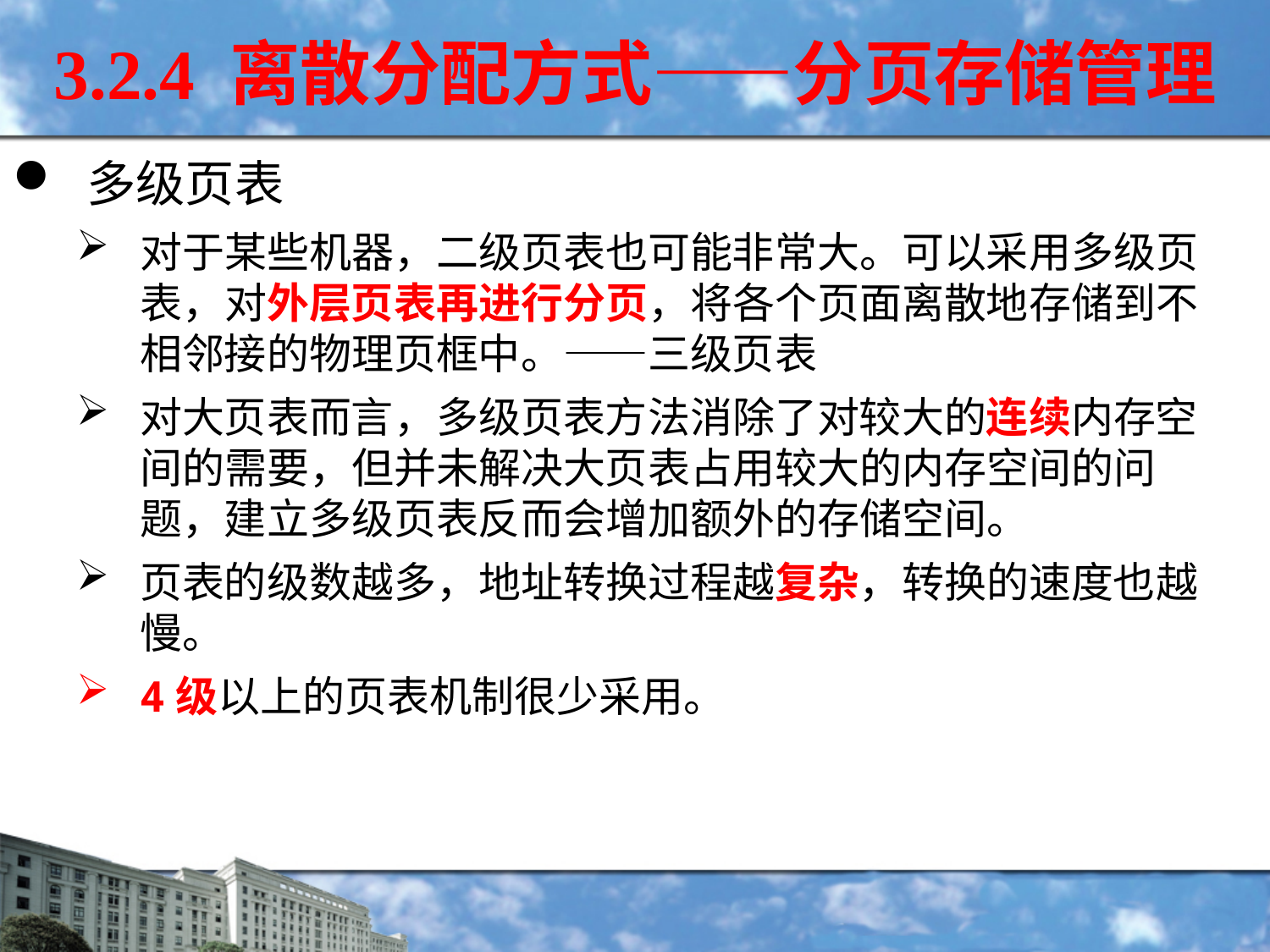

3.2.4 离散分配方式——分页存储管理
多级页表
对于某些机器，二级页表也可能非常大。可以采用多级页表，对外层页表再进行分页，将各个页面离散地存储到不相邻接的物理页框中。——三级页表
对大页表而言，多级页表方法消除了对较大的连续内存空间的需要，但并未解决大页表占用较大的内存空间的问题，建立多级页表反而会增加额外的存储空间。
页表的级数越多，地址转换过程越复杂，转换的速度也越慢。
4级以上的页表机制很少采用。